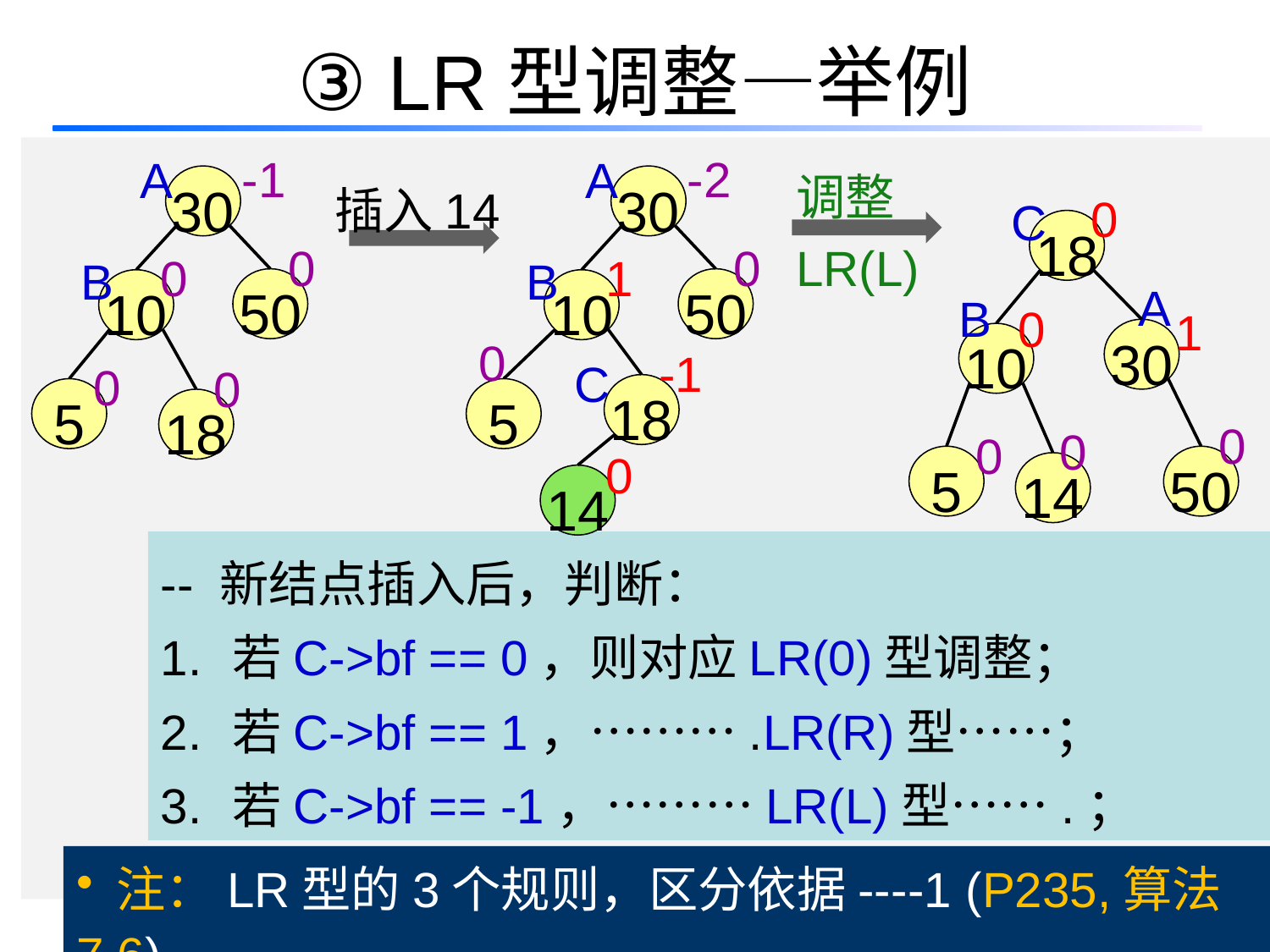

# ③ LR型调整—举例

-1
-2
A
A

调整
LR(L)
插入14
30
30
0
C
18

0
0

0
1
B
B
A
B
50
50
10
10
0
1
0
30
-1
10
C
0
0
18
5
5
18
0
0
0
0
5
50
14
14
-- 新结点插入后，判断：
若C->bf == 0，则对应LR(0)型调整；
若C->bf == 1，……….LR(R)型……；
若C->bf == -1，………LR(L)型…….；
 注：LR型的3个规则，区分依据----1 (P235,算法7.6)